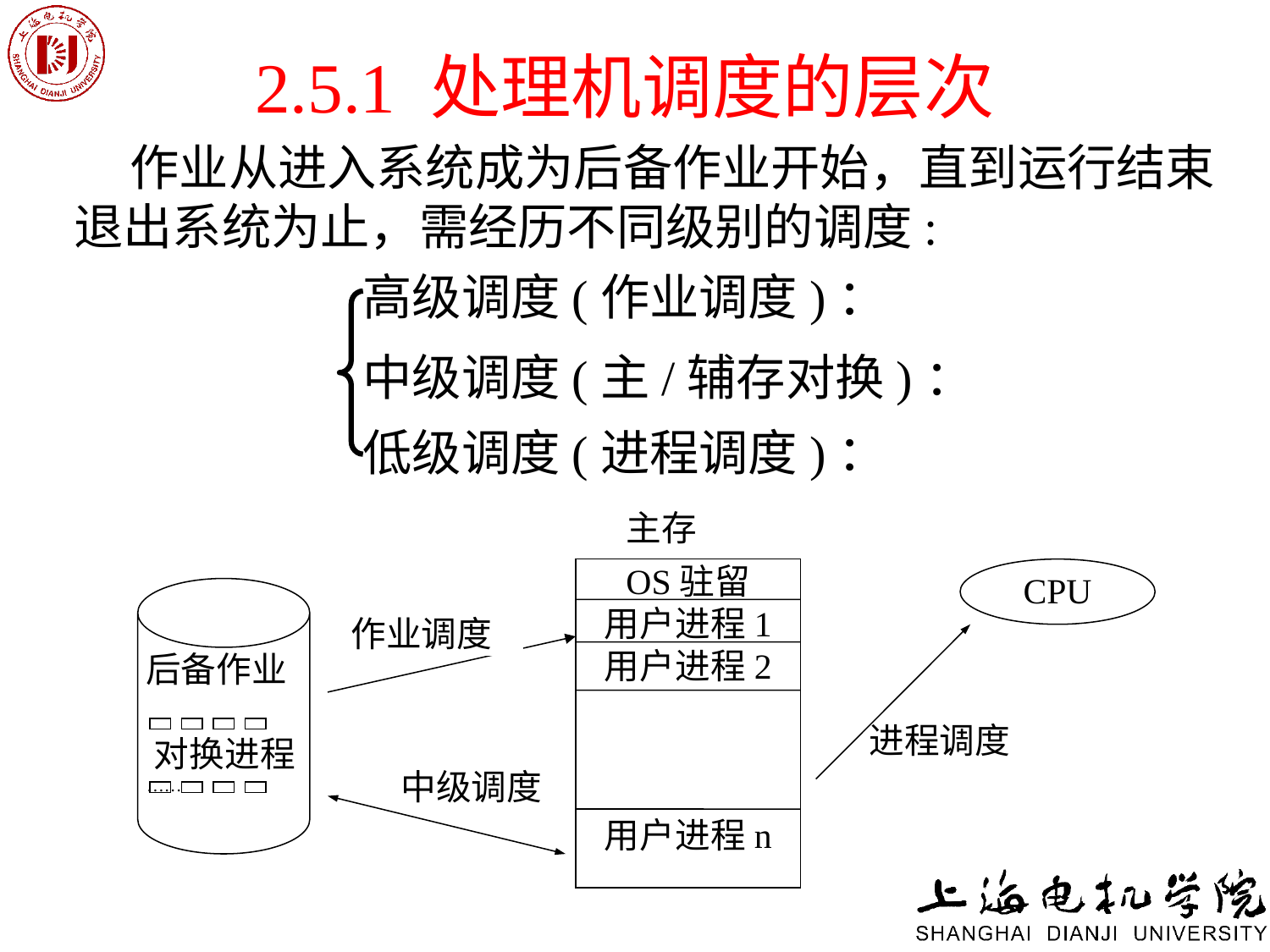

# 2.5.1 处理机调度的层次
    作业从进入系统成为后备作业开始，直到运行结束退出系统为止，需经历不同级别的调度:
高级调度(作业调度)：

中级调度(主/辅存对换)：
低级调度(进程调度)：
主存
OS驻留
用户进程1
用户进程2

用户进程n
CPU
 后备作业

 对换进程
  ……

作业调度

进程调度
中级调度